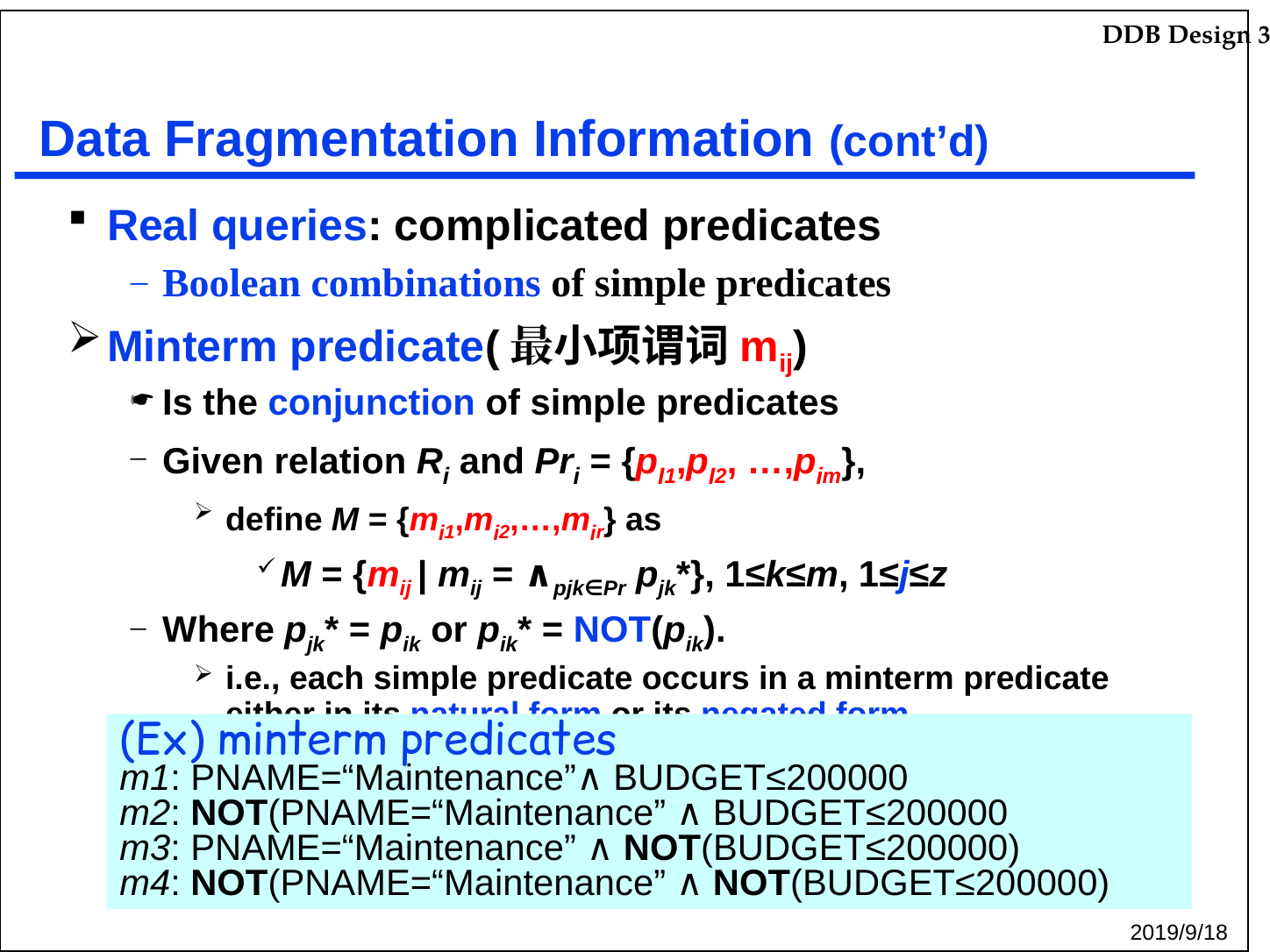

# Data Fragmentation Information (cont’d)
Real queries: complicated predicates
Boolean combinations of simple predicates
Minterm predicate(最小项谓词mij)
Is the conjunction of simple predicates
Given relation Ri and Pri = {pI1,pI2, …,pim},
define M = {mi1,mi2,…,mir} as
M = {mij | mij = ∧pjk∈Pr pjk*}, 1≤k≤m, 1≤j≤z
Where pjk* = pik or pik* = NOT(pik).
i.e., each simple predicate occurs in a minterm predicate either in its natural form or its negated form

(Ex) minterm predicates
m1: PNAME=“Maintenance”∧ BUDGET≤200000
m2: NOT(PNAME=“Maintenance” ∧ BUDGET≤200000
m3: PNAME=“Maintenance” ∧ NOT(BUDGET≤200000)
m4: NOT(PNAME=“Maintenance” ∧ NOT(BUDGET≤200000)